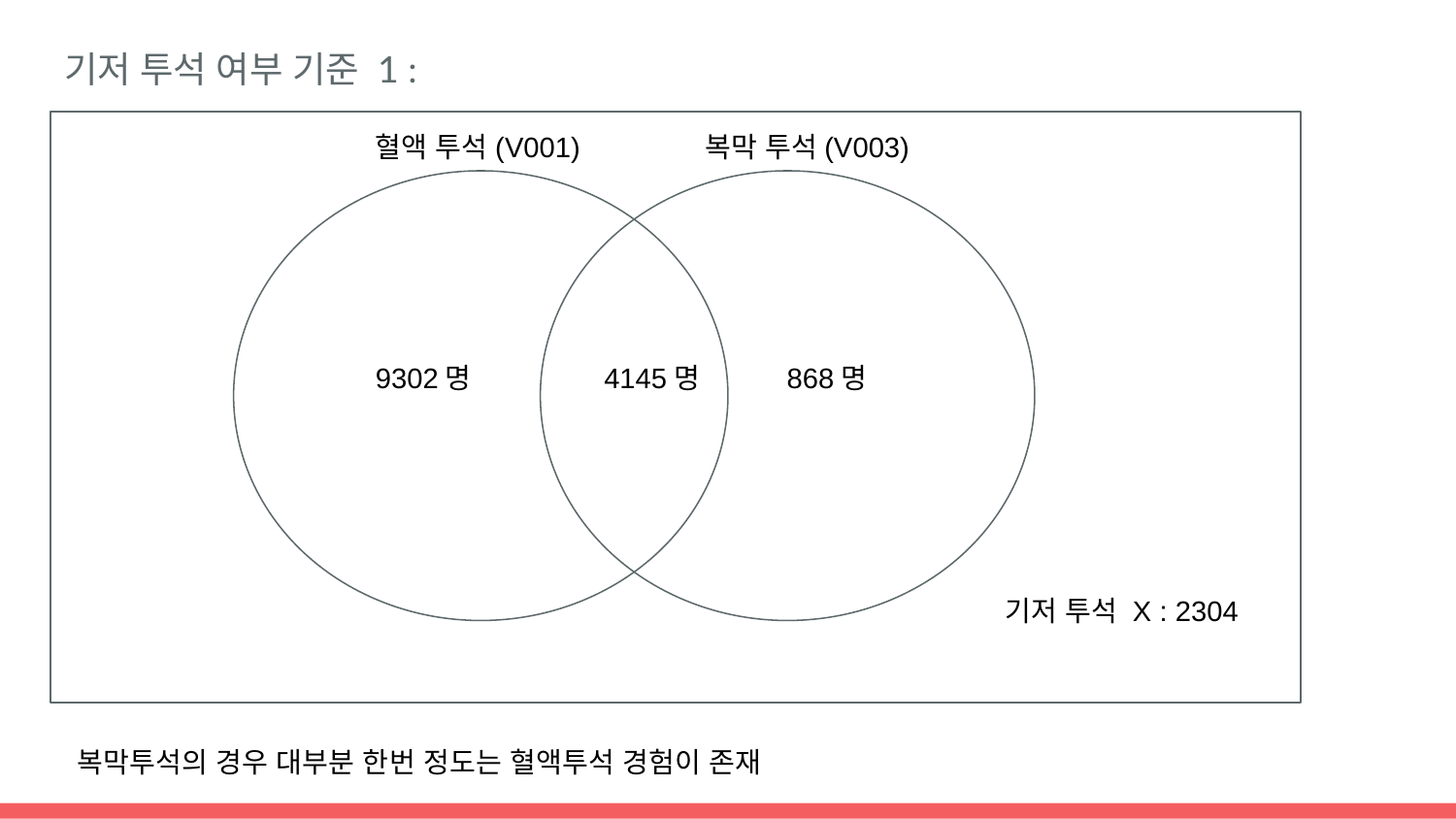

기저 투석 여부 기준 1 :

혈액 투석(V001)
복막 투석(V003)

9302명
4145명
868명
기저 투석 X : 2304
복막투석의 경우 대부분 한번 정도는 혈액투석 경험이 존재